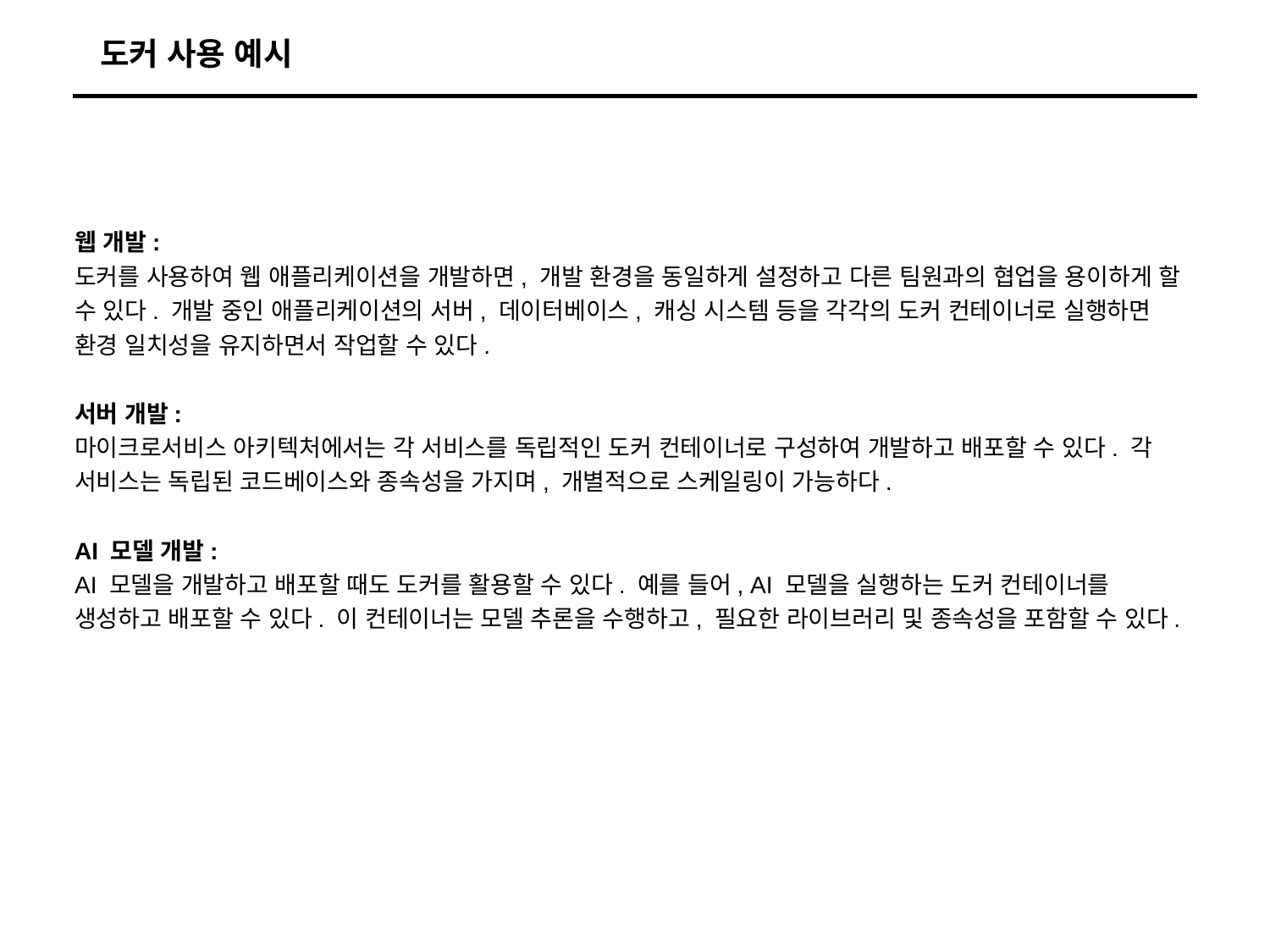

# 도커 사용 예시
웹 개발:
도커를 사용하여 웹 애플리케이션을 개발하면, 개발 환경을 동일하게 설정하고 다른 팀원과의 협업을 용이하게 할 수 있다. 개발 중인 애플리케이션의 서버, 데이터베이스, 캐싱 시스템 등을 각각의 도커 컨테이너로 실행하면 환경 일치성을 유지하면서 작업할 수 있다.

서버 개발:
마이크로서비스 아키텍처에서는 각 서비스를 독립적인 도커 컨테이너로 구성하여 개발하고 배포할 수 있다. 각 서비스는 독립된 코드베이스와 종속성을 가지며, 개별적으로 스케일링이 가능하다.

AI 모델 개발:
AI 모델을 개발하고 배포할 때도 도커를 활용할 수 있다. 예를 들어, AI 모델을 실행하는 도커 컨테이너를 생성하고 배포할 수 있다. 이 컨테이너는 모델 추론을 수행하고, 필요한 라이브러리 및 종속성을 포함할 수 있다.